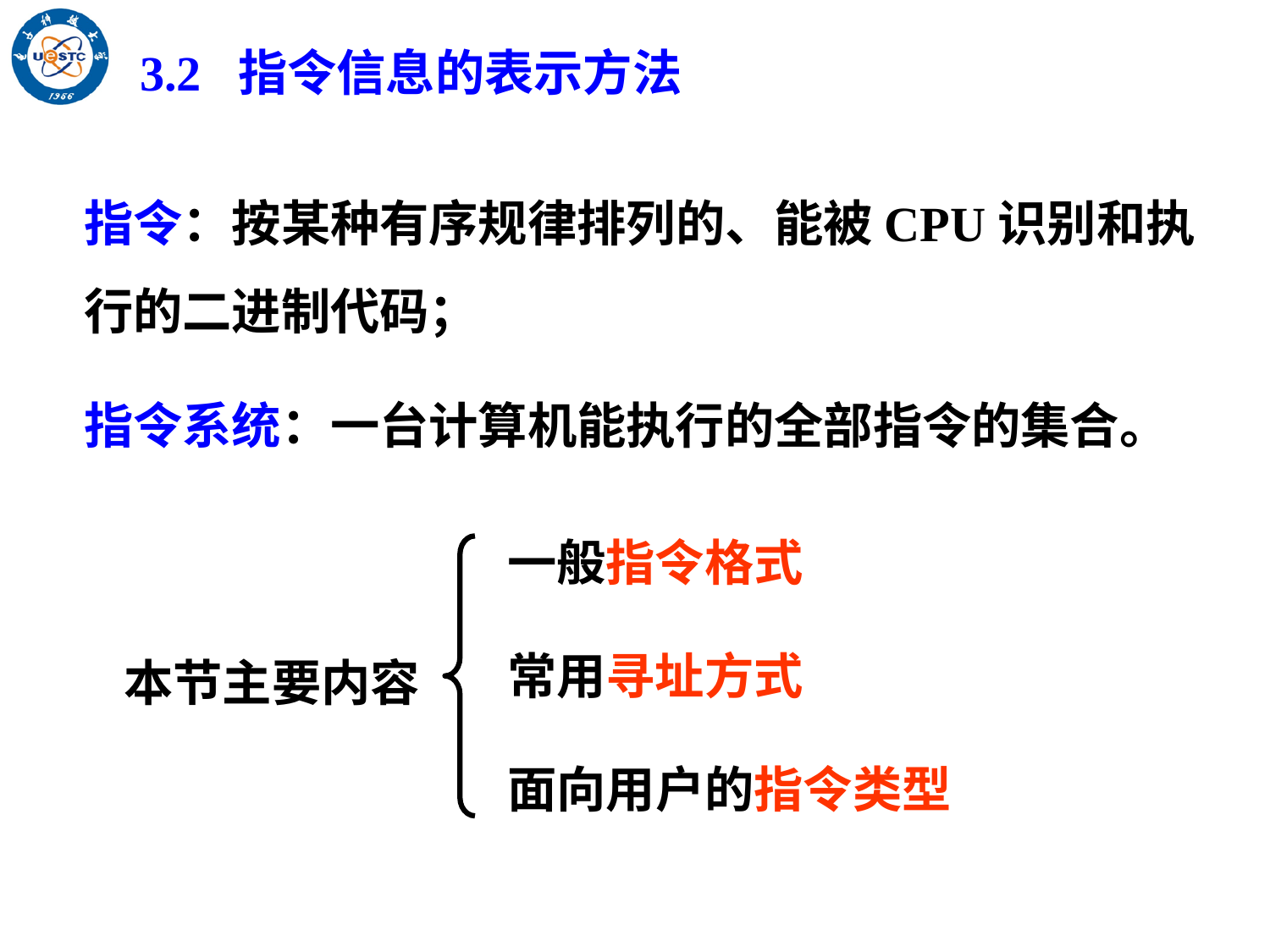

3.2  指令信息的表示方法
指令：按某种有序规律排列的、能被CPU识别和执行的二进制代码；
指令系统：一台计算机能执行的全部指令的集合。

一般指令格式
常用寻址方式
面向用户的指令类型

本节主要内容